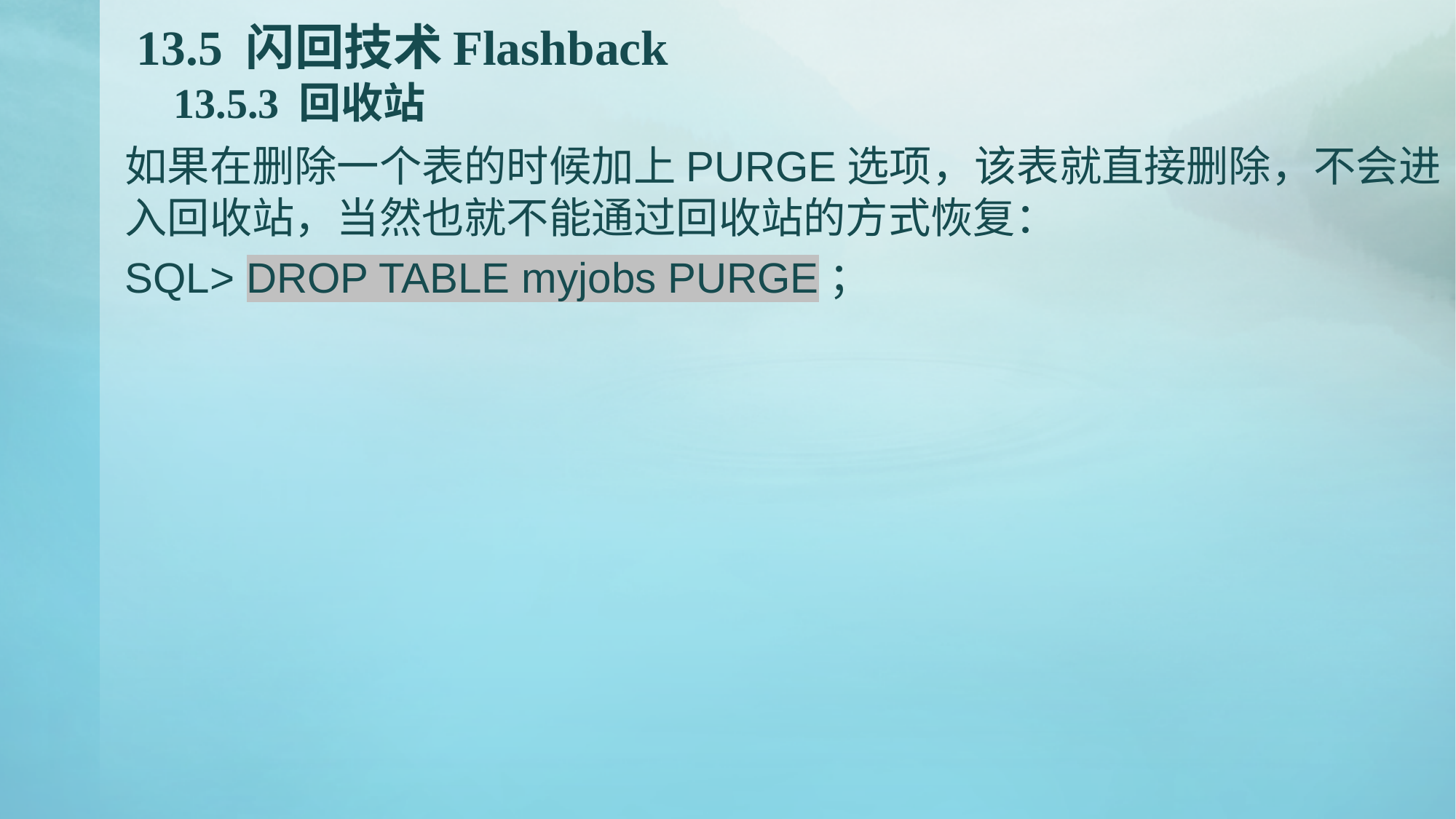

# 13.5 闪回技术Flashback 13.5.3 回收站
如果在删除一个表的时候加上PURGE选项，该表就直接删除，不会进入回收站，当然也就不能通过回收站的方式恢复：
SQL> DROP TABLE myjobs PURGE；